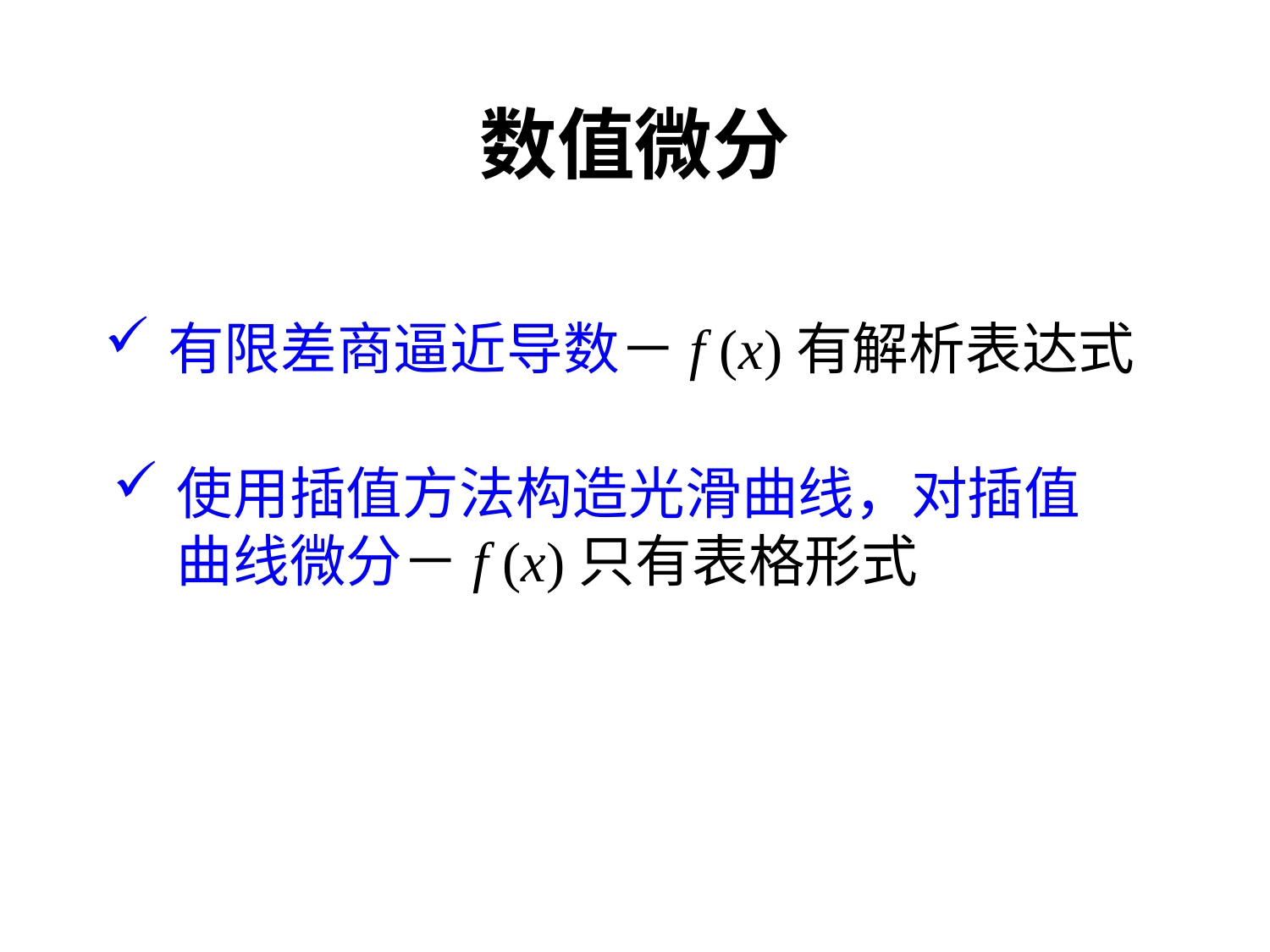

数值微分
有限差商逼近导数－f (x)有解析表达式
使用插值方法构造光滑曲线，对插值曲线微分－f (x)只有表格形式